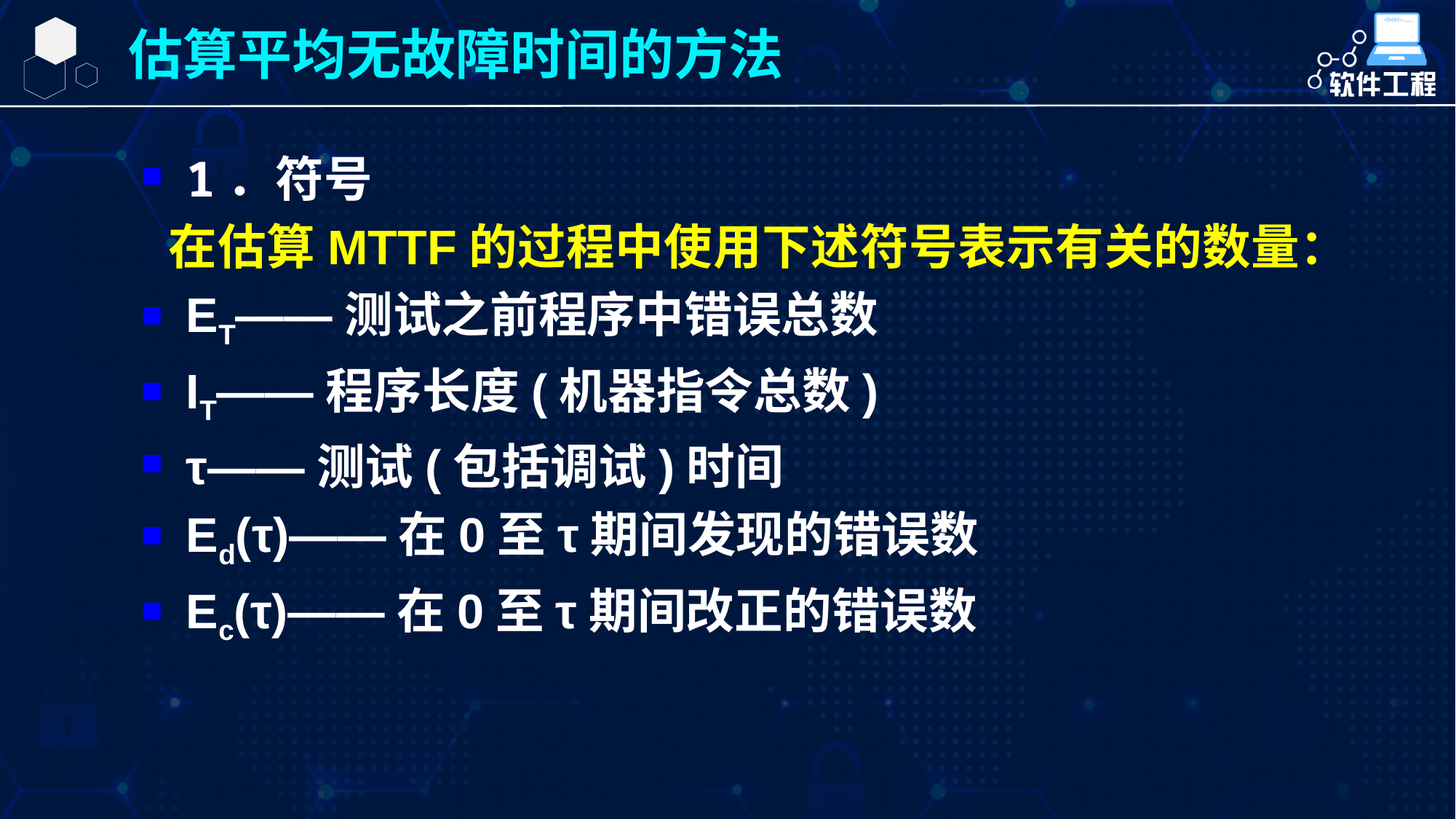

估算平均无故障时间的方法
1．符号
 在估算MTTF的过程中使用下述符号表示有关的数量：
ET——测试之前程序中错误总数
IT——程序长度(机器指令总数)
τ——测试(包括调试)时间
Ed(τ)——在0至τ期间发现的错误数
Ec(τ)——在0至τ期间改正的错误数